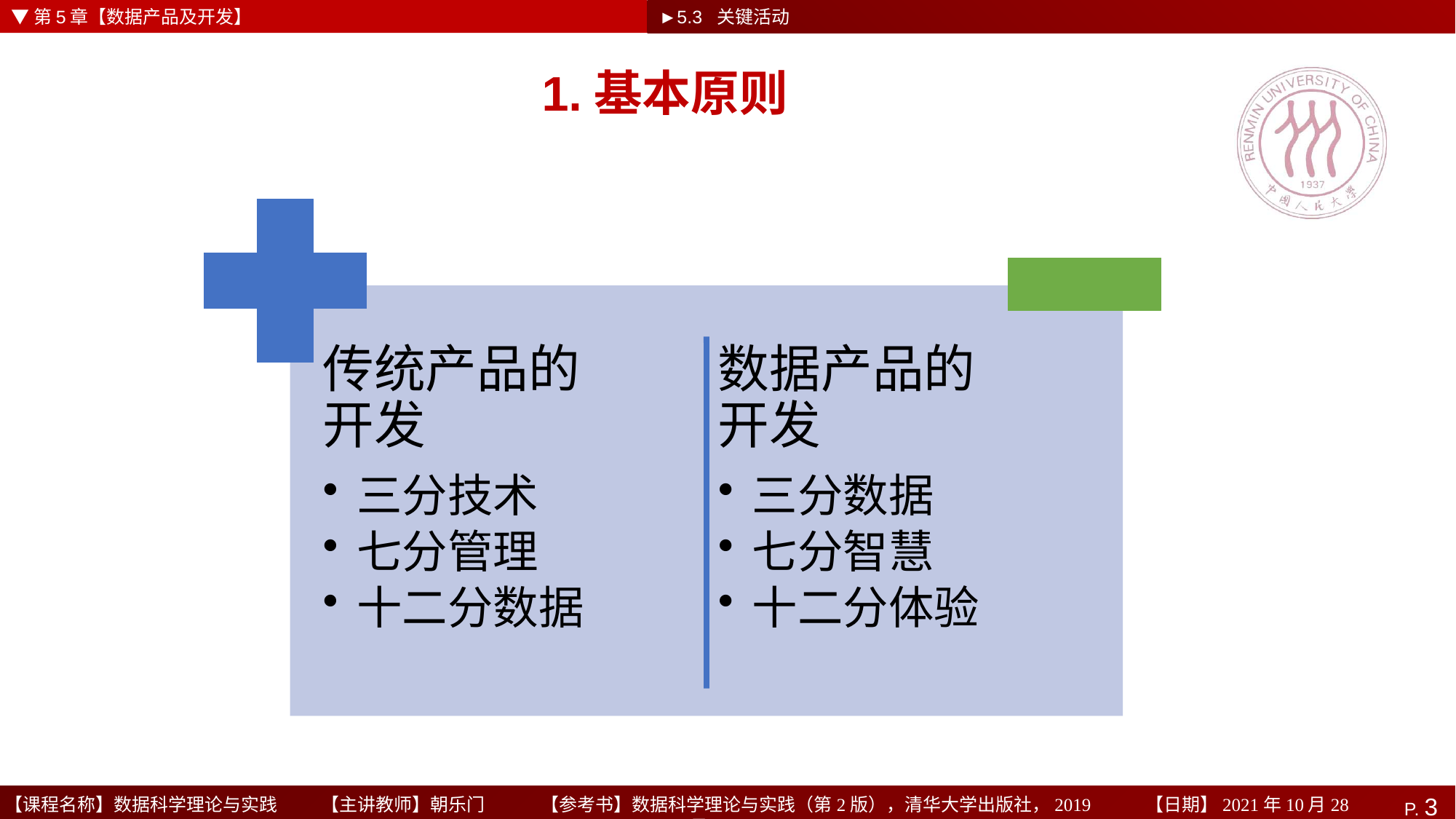

▼第5章【数据产品及开发】

►5.3  关键活动

# 1.基本原则
传统产品的
开发
三分技术
七分管理
十二分数据
数据产品的
开发
三分数据
七分智慧
十二分体验